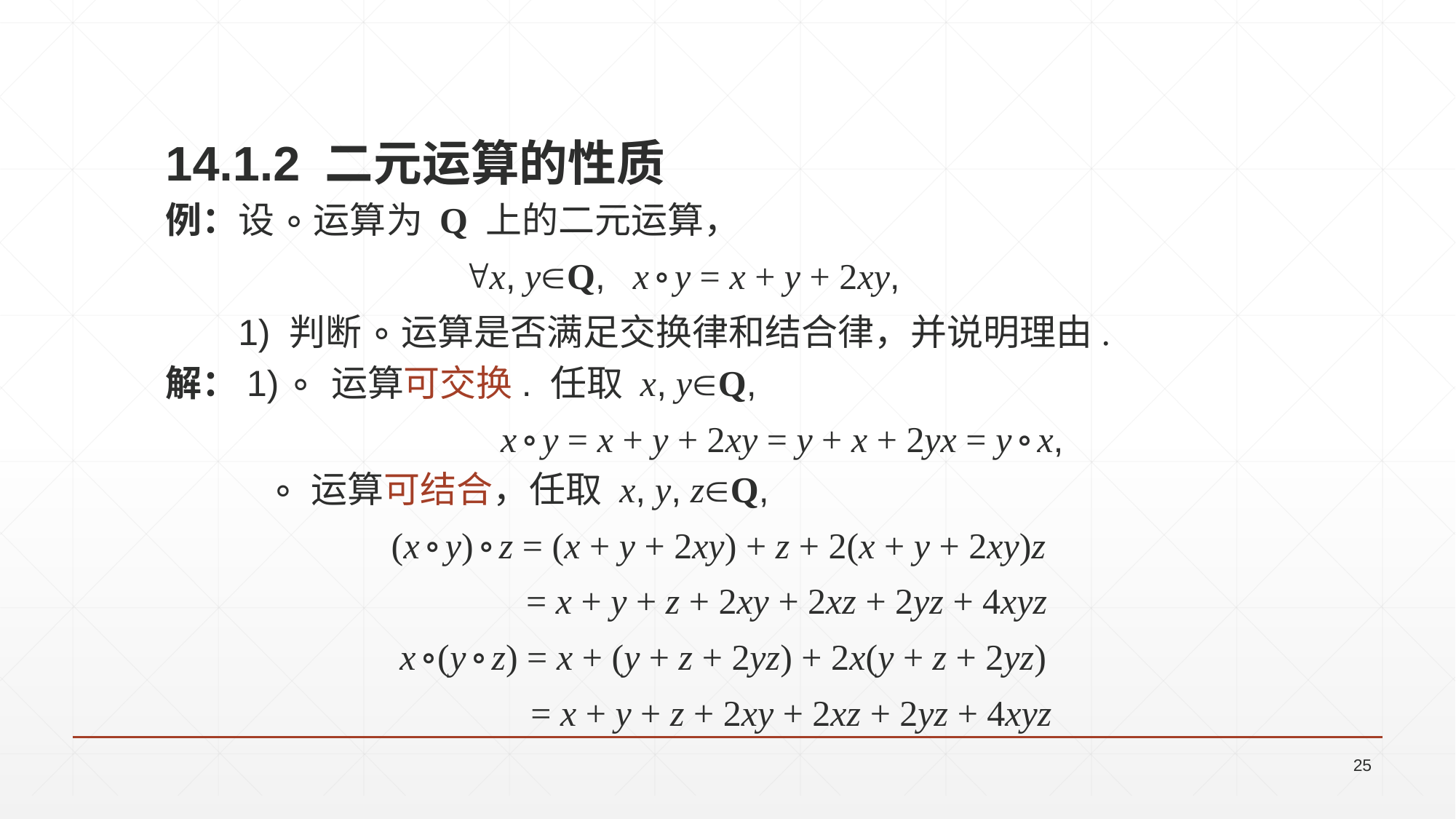

14.1.2 二元运算的性质
例：设 ∘ 运算为 Q 上的二元运算，
            ∀x, y∈Q,   x ∘ y = x + y + 2xy,
        1) 判断 ∘ 运算是否满足交换律和结合律，并说明理由.
解：1) ∘ 运算可交换. 任取 x, y∈Q,
            x ∘ y = x + y + 2xy = y + x + 2yx = y ∘ x,
             ∘ 运算可结合，任取 x, y, z∈Q,
(x ∘ y) ∘ z = (x + y + 2xy) + z + 2(x + y + 2xy)z
              = x + y + z + 2xy + 2xz + 2yz + 4xyz
x ∘(y ∘ z) = x + (y + z + 2yz) + 2x(y + z + 2yz)
              = x + y + z + 2xy + 2xz + 2yz + 4xyz
25